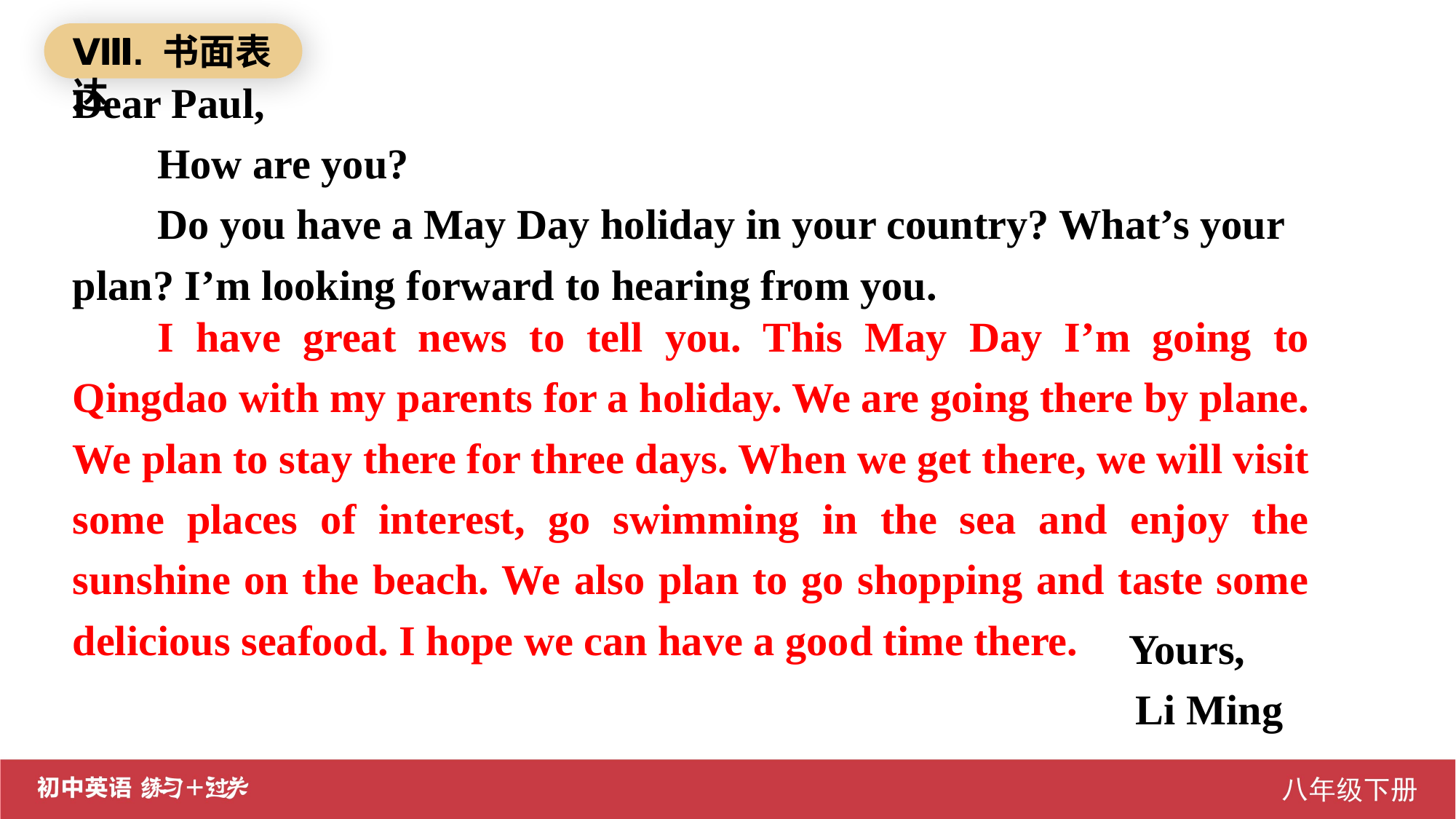

Dear Paul,
How are you?
Do you have a May Day holiday in your country? What’s your plan? I’m looking forward to hearing from you.

												       Yours,
				                  Li Ming

Ⅷ. 书面表达
I have great news to tell you. This May Day I’m going to Qingdao with my parents for a holiday. We are going there by plane. We plan to stay there for three days. When we get there, we will visit some places of interest, go swimming in the sea and enjoy the sunshine on the beach. We also plan to go shopping and taste some delicious seafood. I hope we can have a good time there.